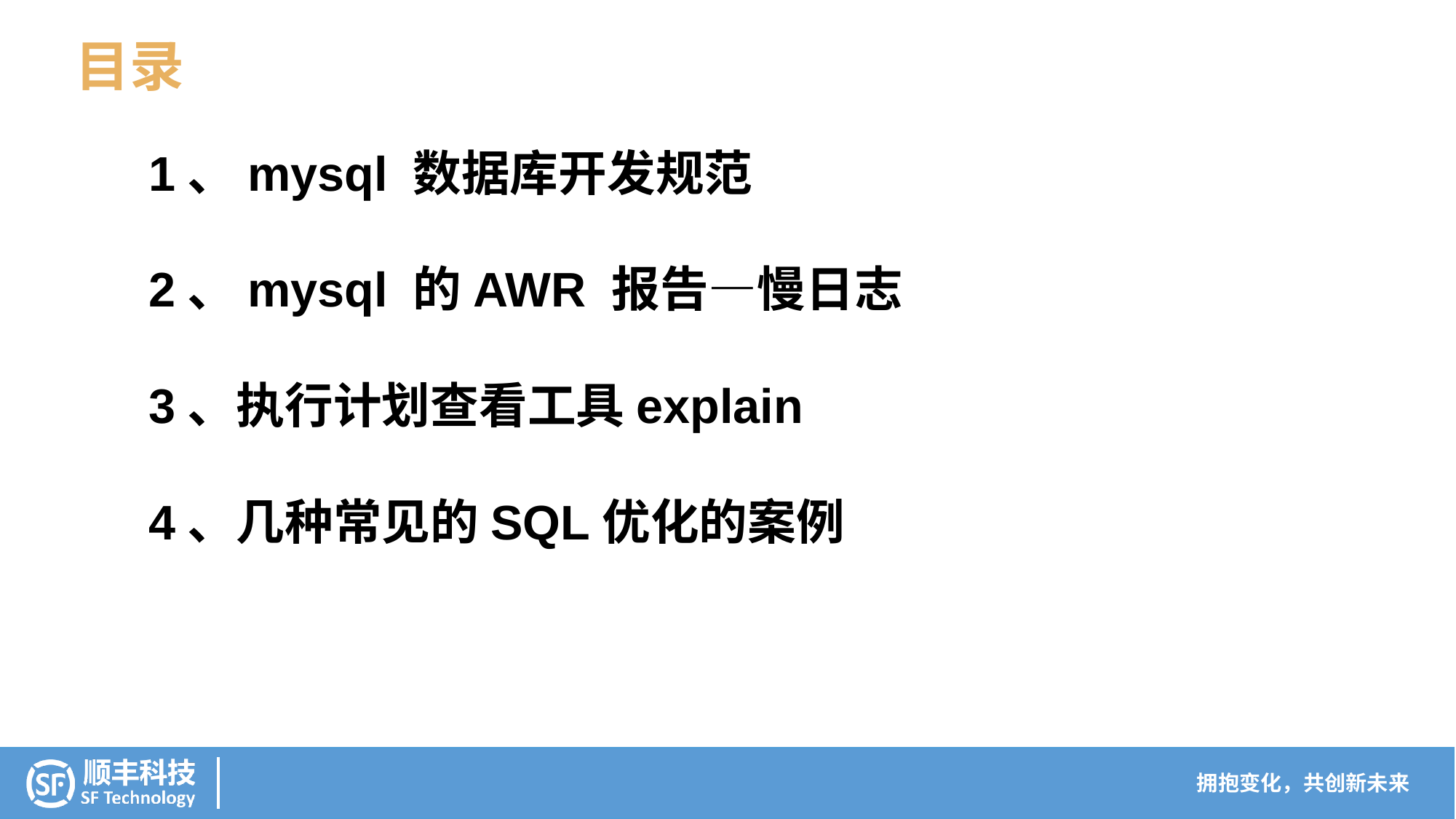

目录
1、mysql 数据库开发规范

2、mysql 的AWR 报告—慢日志

3、执行计划查看工具explain

4、几种常见的SQL优化的案例

拥抱变化，共创新未来